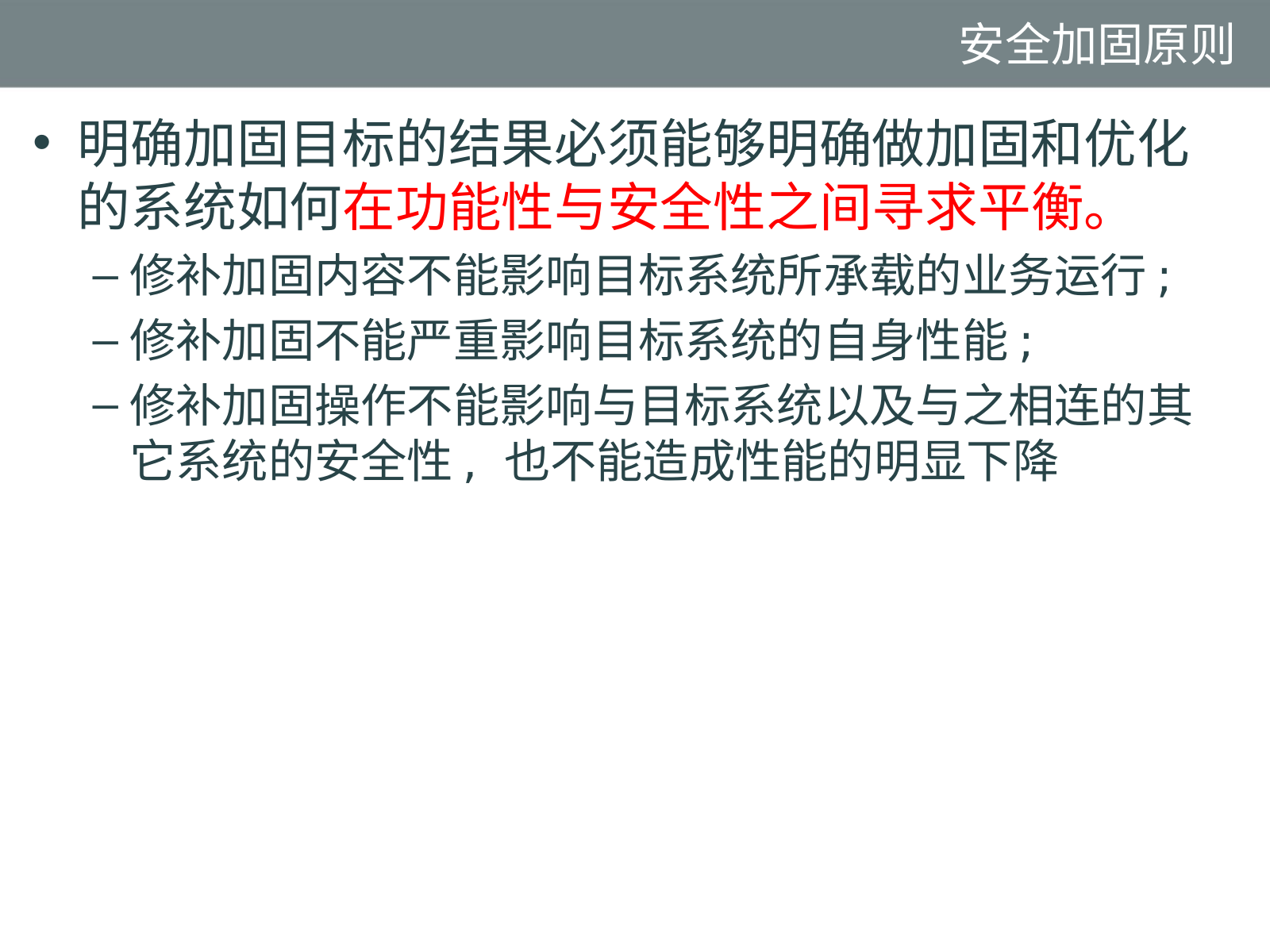

# 安全加固原则
明确加固目标的结果必须能够明确做加固和优化的系统如何在功能性与安全性之间寻求平衡。
修补加固内容不能影响目标系统所承载的业务运行;
修补加固不能严重影响目标系统的自身性能;
修补加固操作不能影响与目标系统以及与之相连的其它系统的安全性, 也不能造成性能的明显下降